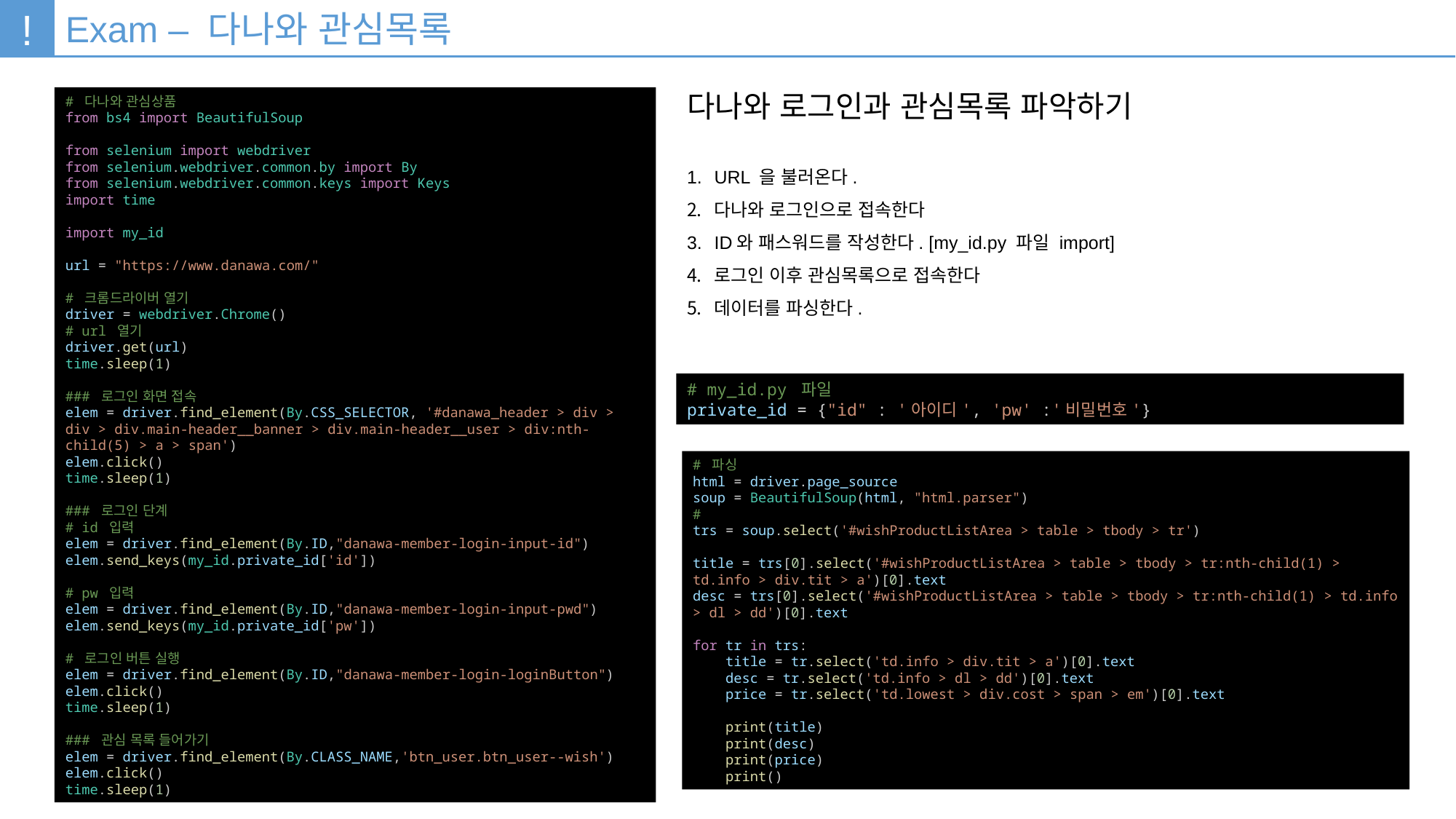

!
Exam – 다나와 관심목록
# 다나와 관심상품
from bs4 import BeautifulSoup
from selenium import webdriver
from selenium.webdriver.common.by import By
from selenium.webdriver.common.keys import Keys
import time
import my_id
url = "https://www.danawa.com/"
# 크롬드라이버 열기
driver = webdriver.Chrome()
# url 열기
driver.get(url)
time.sleep(1)
### 로그인 화면 접속
elem = driver.find_element(By.CSS_SELECTOR, '#danawa_header > div > div > div.main-header__banner > div.main-header__user > div:nth-child(5) > a > span')
elem.click()
time.sleep(1)
### 로그인 단계
# id 입력
elem = driver.find_element(By.ID,"danawa-member-login-input-id")
elem.send_keys(my_id.private_id['id'])
# pw 입력
elem = driver.find_element(By.ID,"danawa-member-login-input-pwd")
elem.send_keys(my_id.private_id['pw'])
# 로그인 버튼 실행
elem = driver.find_element(By.ID,"danawa-member-login-loginButton")
elem.click()
time.sleep(1)
### 관심 목록 들어가기
elem = driver.find_element(By.CLASS_NAME,'btn_user.btn_user--wish')
elem.click()
time.sleep(1)
다나와 로그인과 관심목록 파악하기
URL 을 불러온다.
다나와 로그인으로 접속한다
ID와 패스워드를 작성한다. [my_id.py 파일 import]
로그인 이후 관심목록으로 접속한다
데이터를 파싱한다.
# my_id.py 파일
private_id = {"id" : '아이디', 'pw' :'비밀번호'}
# 파싱
html = driver.page_source
soup = BeautifulSoup(html, "html.parser")
#
trs = soup.select('#wishProductListArea > table > tbody > tr')
title = trs[0].select('#wishProductListArea > table > tbody > tr:nth-child(1) > td.info > div.tit > a')[0].text
desc = trs[0].select('#wishProductListArea > table > tbody > tr:nth-child(1) > td.info > dl > dd')[0].text
for tr in trs:
    title = tr.select('td.info > div.tit > a')[0].text
    desc = tr.select('td.info > dl > dd')[0].text
    price = tr.select('td.lowest > div.cost > span > em')[0].text

    print(title)
    print(desc)
    print(price)
    print()